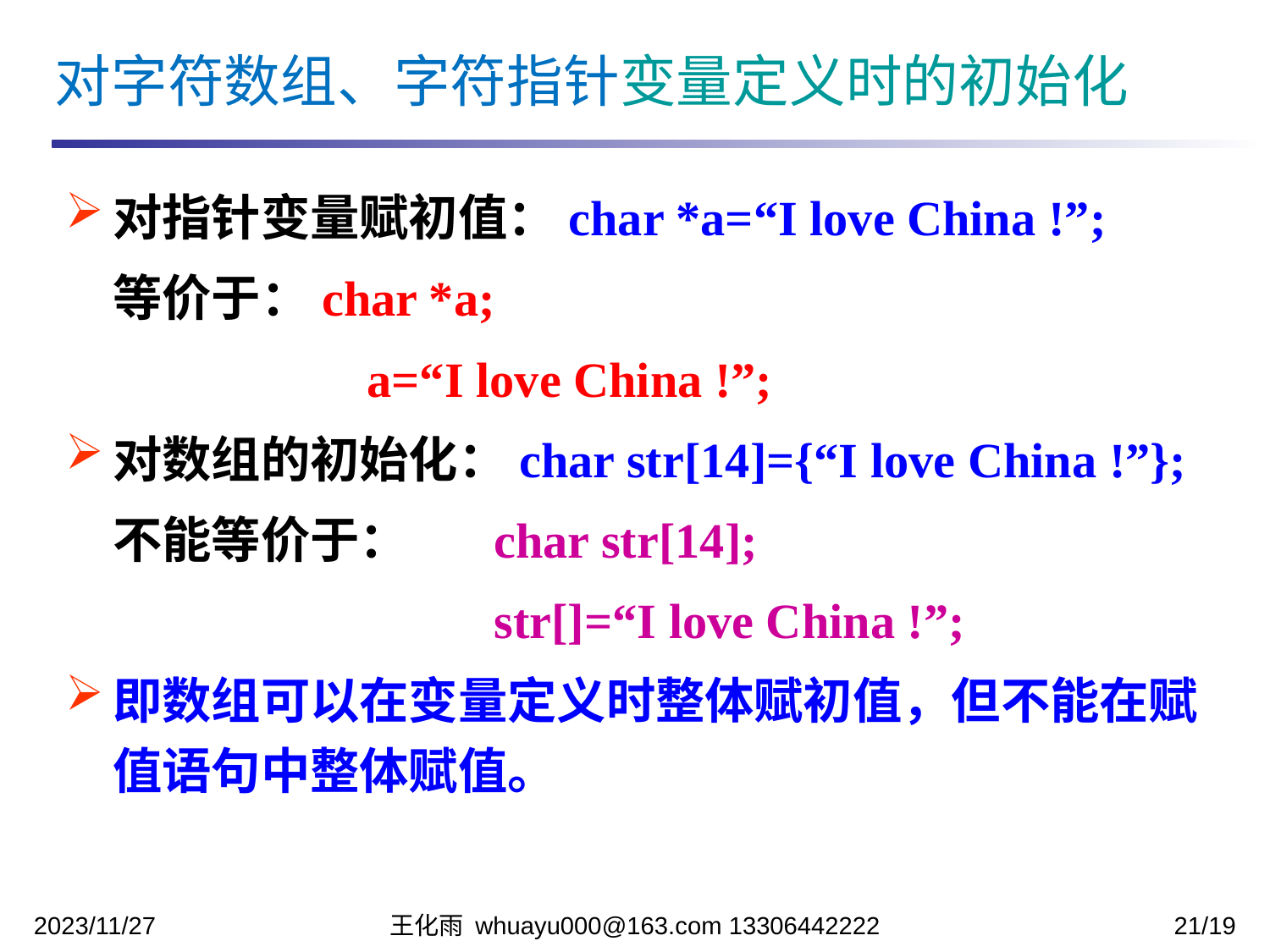

对字符数组、字符指针变量定义时的初始化
对指针变量赋初值：char *a=“I love China !”;
	等价于：char *a;
			a=“I love China !”;
对数组的初始化：char str[14]={“I love China !”};
	不能等价于：	char str[14];
				str[]=“I love China !”;
即数组可以在变量定义时整体赋初值，但不能在赋值语句中整体赋值。
2023/11/27
王化雨 whuayu000@163.com 13306442222
21/19